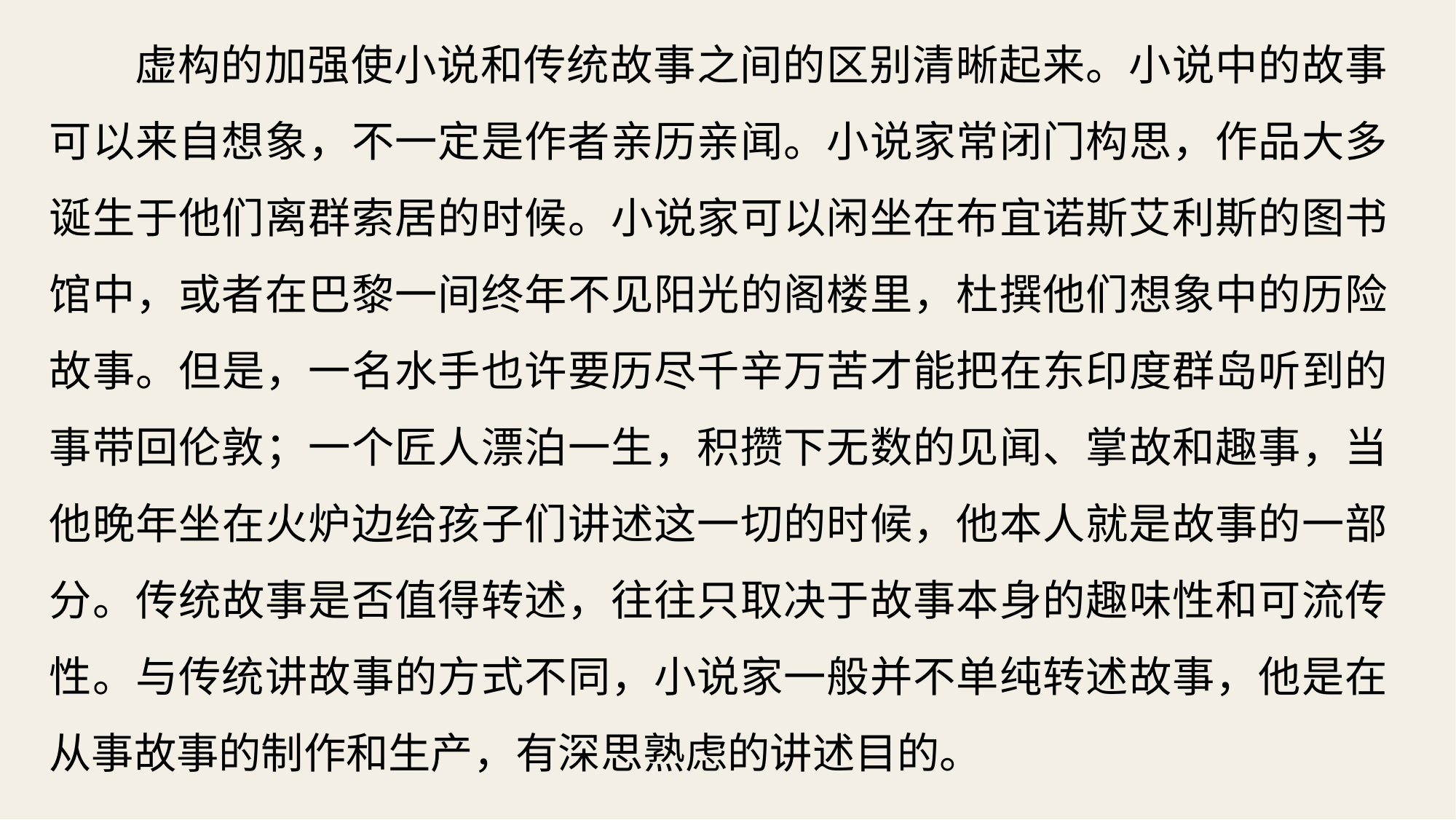

虚构的加强使小说和传统故事之间的区别清晰起来。小说中的故事可以来自想象，不一定是作者亲历亲闻。小说家常闭门构思，作品大多诞生于他们离群索居的时候。小说家可以闲坐在布宜诺斯艾利斯的图书馆中，或者在巴黎一间终年不见阳光的阁楼里，杜撰他们想象中的历险故事。但是，一名水手也许要历尽千辛万苦才能把在东印度群岛听到的事带回伦敦；一个匠人漂泊一生，积攒下无数的见闻、掌故和趣事，当他晚年坐在火炉边给孩子们讲述这一切的时候，他本人就是故事的一部分。传统故事是否值得转述，往往只取决于故事本身的趣味性和可流传性。与传统讲故事的方式不同，小说家一般并不单纯转述故事，他是在从事故事的制作和生产，有深思熟虑的讲述目的。